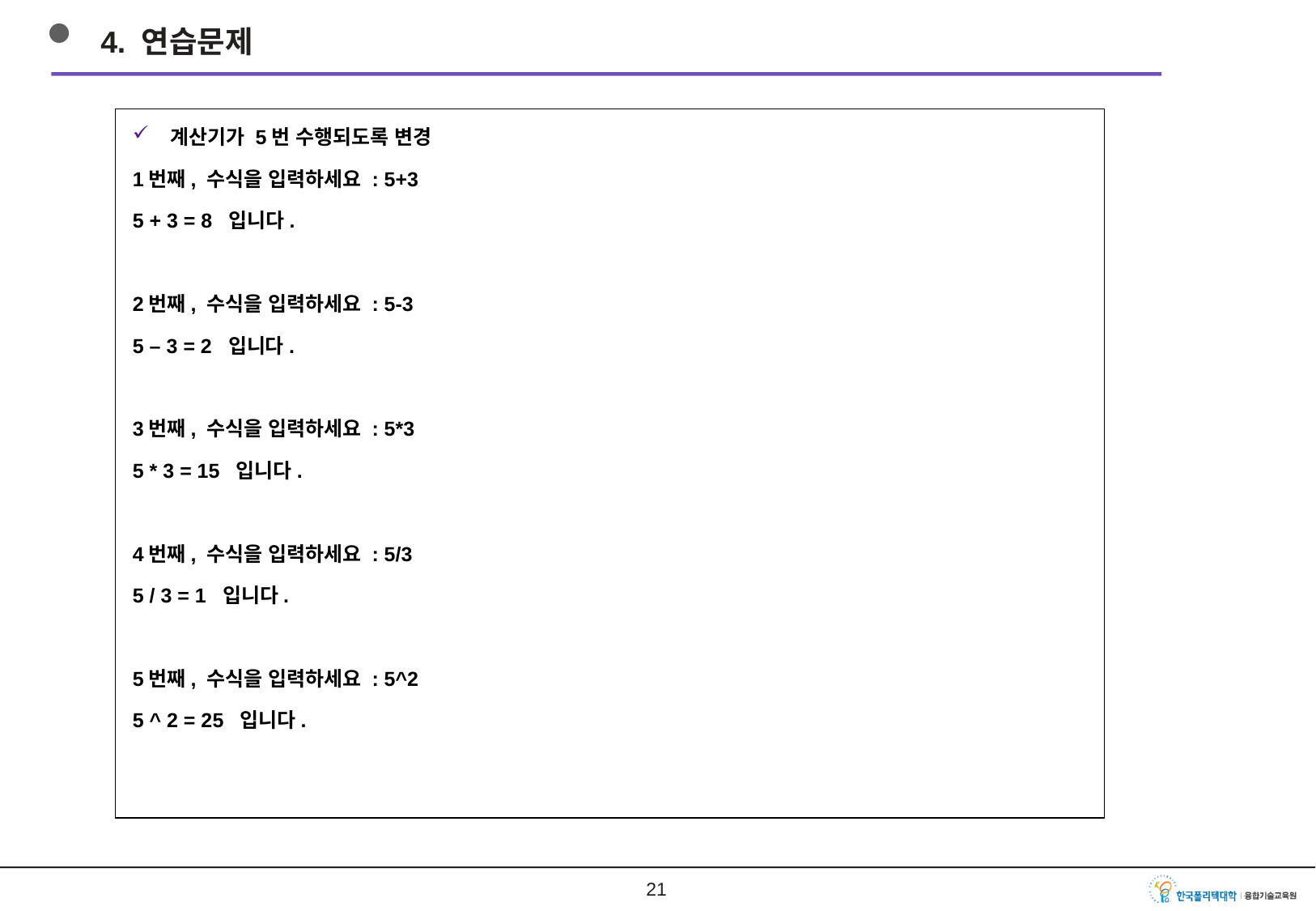

4. 연습문제
계산기가 5번 수행되도록 변경
1번째, 수식을 입력하세요 : 5+3
5 + 3 = 8  입니다.

2번째, 수식을 입력하세요 : 5-3
5 – 3 = 2  입니다.

3번째, 수식을 입력하세요 : 5*3
5 * 3 = 15  입니다.

4번째, 수식을 입력하세요 : 5/3
5 / 3 = 1  입니다.

5번째, 수식을 입력하세요 : 5^2
5 ^ 2 = 25  입니다.

21